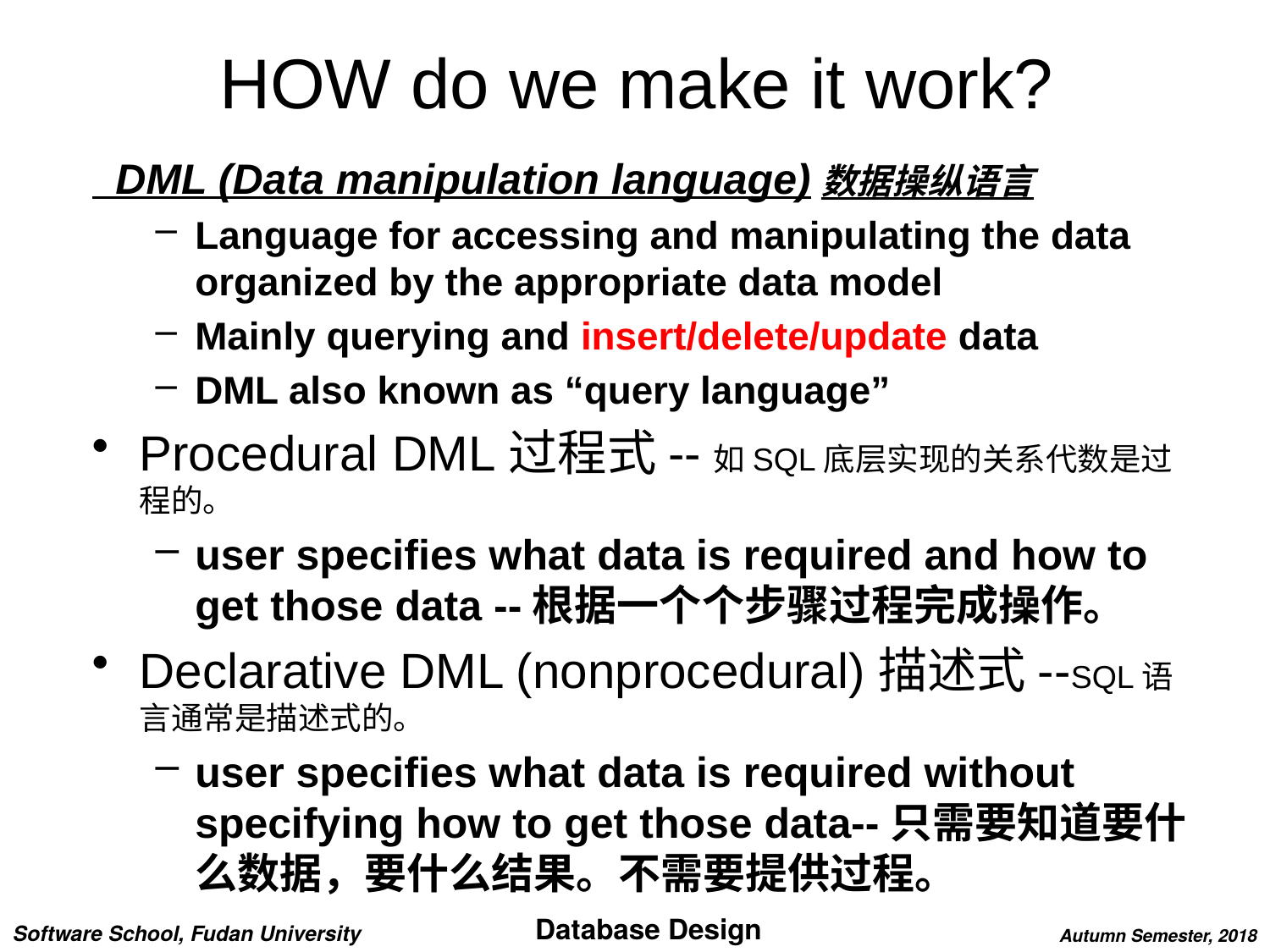

# HOW do we make it work?
  DML (Data manipulation language)数据操纵语言
Language for accessing and manipulating the data organized by the appropriate data model
Mainly querying and insert/delete/update data
DML also known as “query language”
Procedural DML过程式--如SQL底层实现的关系代数是过程的。
user specifies what data is required and how to get those data --根据一个个步骤过程完成操作。
Declarative DML (nonprocedural)描述式--SQL语言通常是描述式的。
user specifies what data is required without specifying how to get those data--只需要知道要什么数据，要什么结果。不需要提供过程。